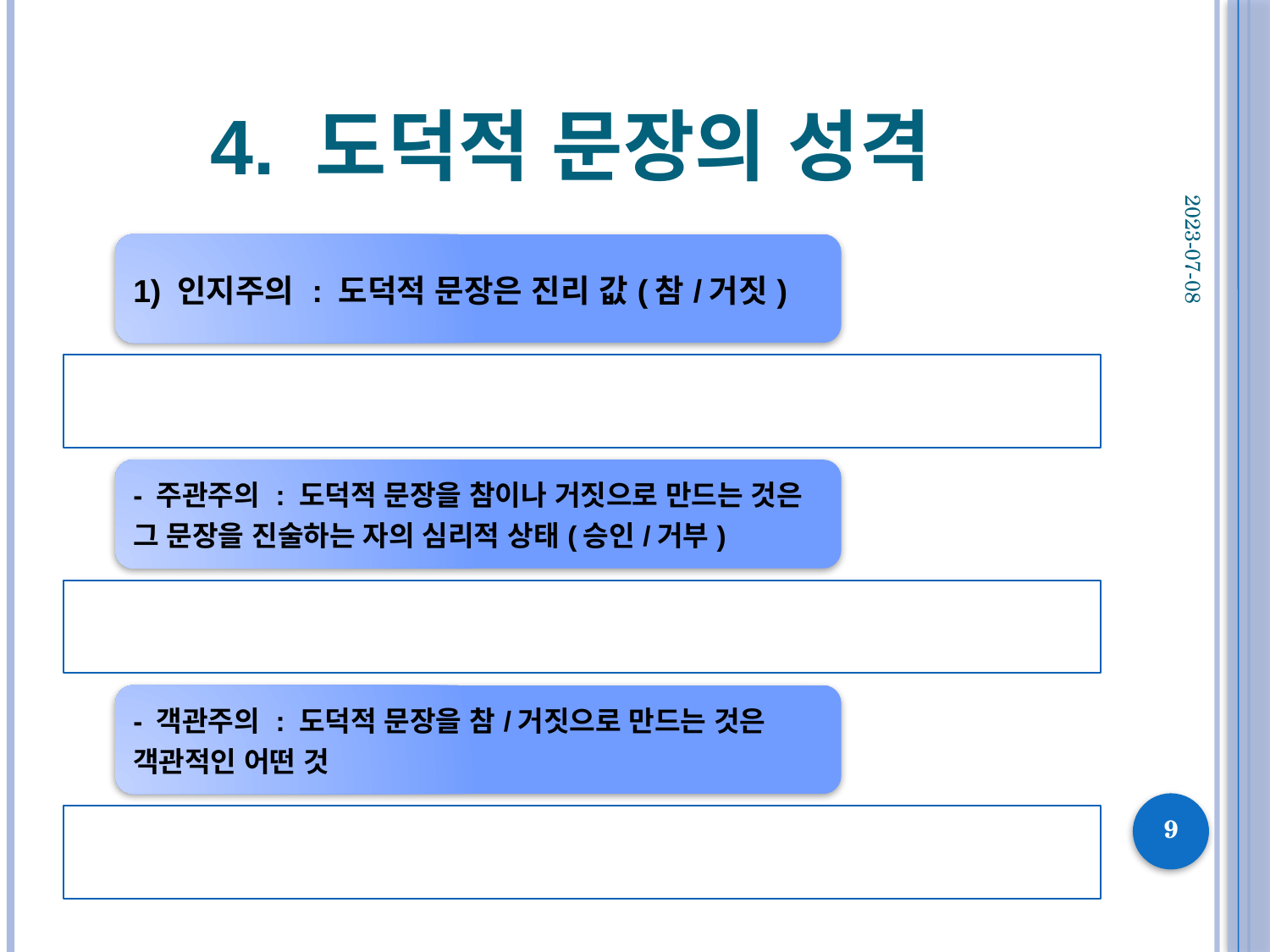

# 4. 도덕적 문장의 성격
2023-07-08
1) 인지주의 : 도덕적 문장은 진리 값(참/거짓)
- 주관주의 : 도덕적 문장을 참이나 거짓으로 만드는 것은 그 문장을 진술하는 자의 심리적 상태(승인/거부)
- 객관주의 : 도덕적 문장을 참/거짓으로 만드는 것은 객관적인 어떤 것
9